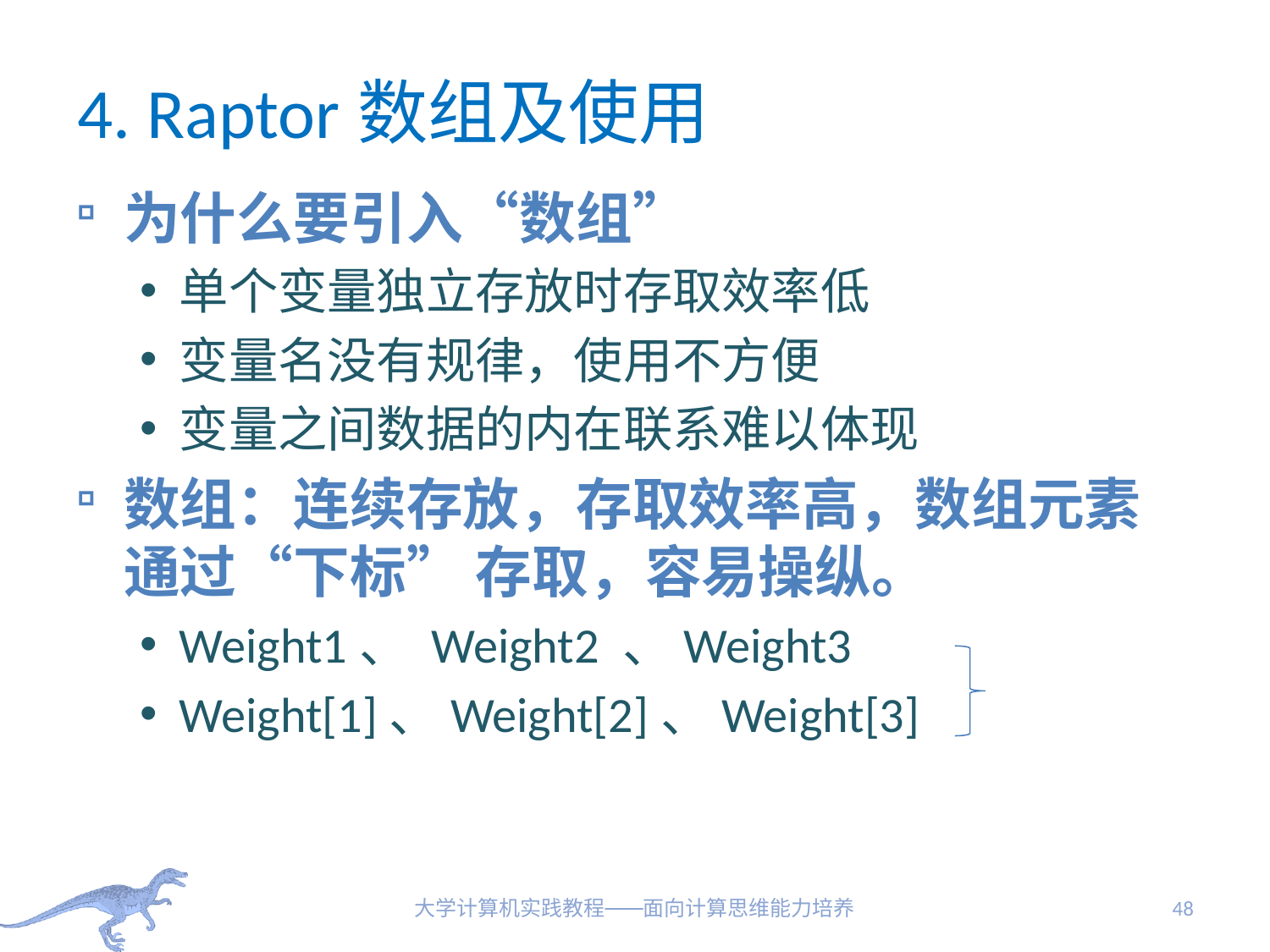

# 4. Raptor数组及使用
为什么要引入“数组”
单个变量独立存放时存取效率低
变量名没有规律，使用不方便
变量之间数据的内在联系难以体现
数组：连续存放，存取效率高，数组元素通过“下标” 存取，容易操纵。
Weight1、 Weight2 、Weight3
Weight[1]、Weight[2]、Weight[3]

大学计算机实践教程——面向计算思维能力培养
48